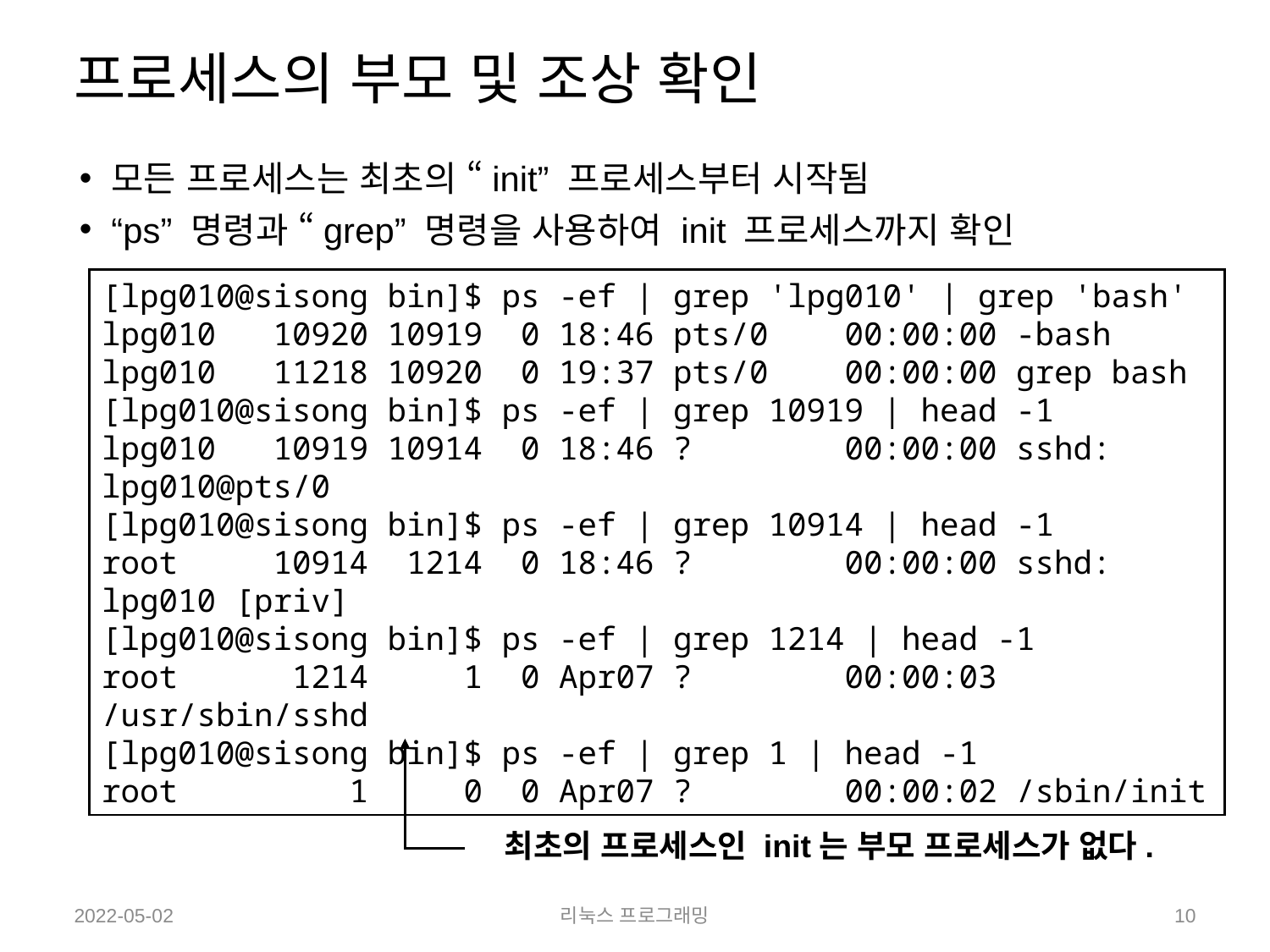

# 프로세스의 부모 및 조상 확인
모든 프로세스는 최초의 “init” 프로세스부터 시작됨
“ps” 명령과 “grep” 명령을 사용하여 init 프로세스까지 확인
[lpg010@sisong bin]$ ps -ef | grep 'lpg010' | grep 'bash'
lpg010   10920 10919  0 18:46 pts/0    00:00:00 -bash
lpg010   11218 10920  0 19:37 pts/0    00:00:00 grep bash
[lpg010@sisong bin]$ ps -ef | grep 10919 | head -1
lpg010   10919 10914  0 18:46 ?        00:00:00 sshd: lpg010@pts/0
[lpg010@sisong bin]$ ps -ef | grep 10914 | head -1
root     10914  1214  0 18:46 ?        00:00:00 sshd: lpg010 [priv]
[lpg010@sisong bin]$ ps -ef | grep 1214 | head -1
root      1214     1  0 Apr07 ?        00:00:03 /usr/sbin/sshd
[lpg010@sisong bin]$ ps -ef | grep 1 | head -1
root         1     0  0 Apr07 ?        00:00:02 /sbin/init

최초의 프로세스인 init는 부모 프로세스가 없다.
2022-05-02
리눅스 프로그래밍
10